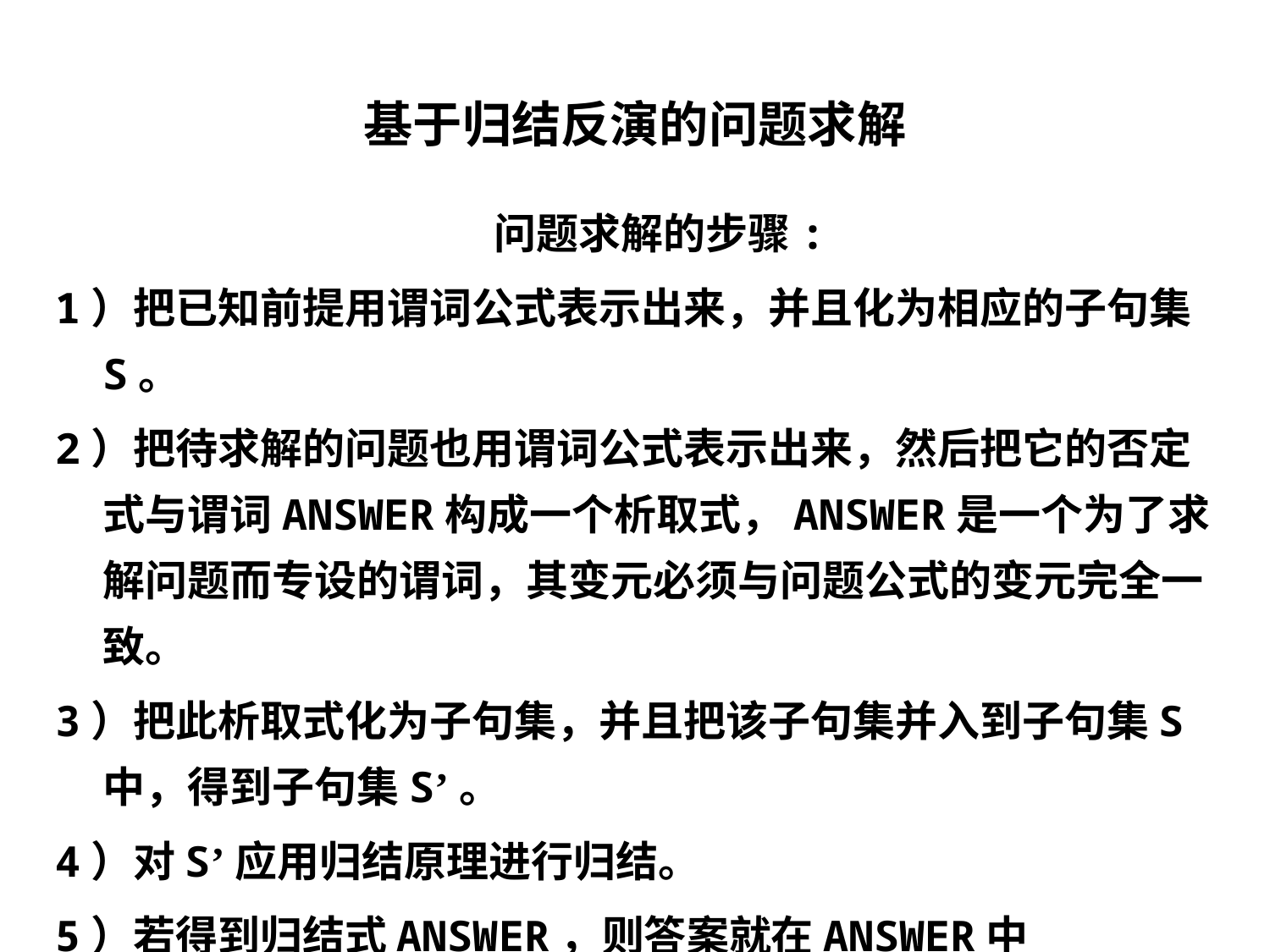

# 基于归结反演的问题求解
   问题求解的步骤:
1）把已知前提用谓词公式表示出来，并且化为相应的子句集S。
2）把待求解的问题也用谓词公式表示出来，然后把它的否定式与谓词ANSWER构成一个析取式，ANSWER是一个为了求解问题而专设的谓词，其变元必须与问题公式的变元完全一致。
3）把此析取式化为子句集，并且把该子句集并入到子句集S中，得到子句集S’。
4）对S’应用归结原理进行归结。
5）若得到归结式ANSWER，则答案就在ANSWER中